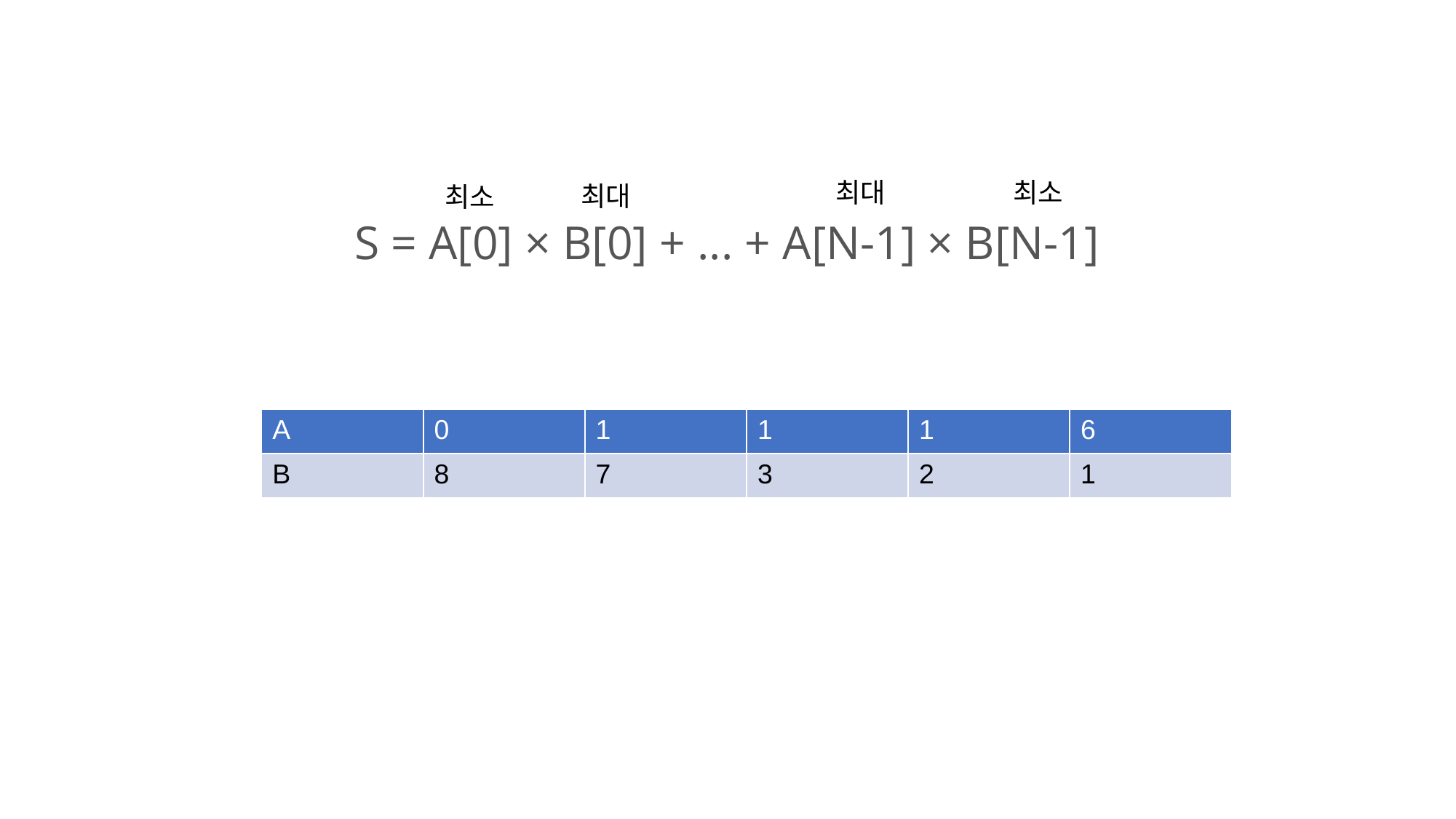

최대
최소
최대
최소
S = A[0] × B[0] + ... + A[N-1] × B[N-1]
| A | 0 | 1 | 1 | 1 | 6 |
| --- | --- | --- | --- | --- | --- |
| B | 8 | 7 | 3 | 2 | 1 |